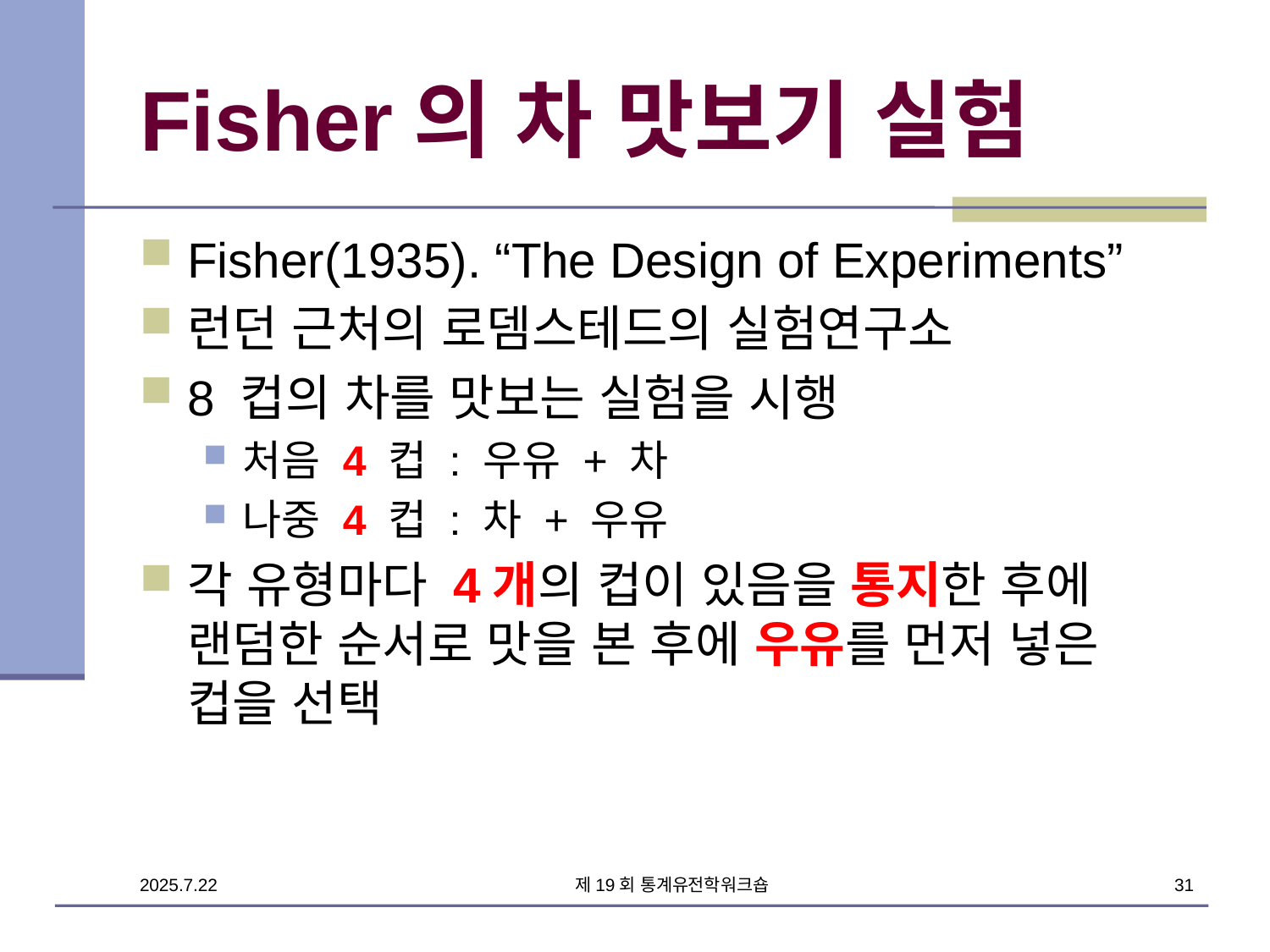

# Fisher의 차 맛보기 실험
Fisher(1935). “The Design of Experiments”
런던 근처의 로뎀스테드의 실험연구소
8 컵의 차를 맛보는 실험을 시행
처음 4 컵 : 우유 + 차
나중 4 컵 : 차 + 우유
각 유형마다 4개의 컵이 있음을 통지한 후에 랜덤한 순서로 맛을 본 후에 우유를 먼저 넣은 컵을 선택
제19회 통계유전학워크숍
31
2025.7.22